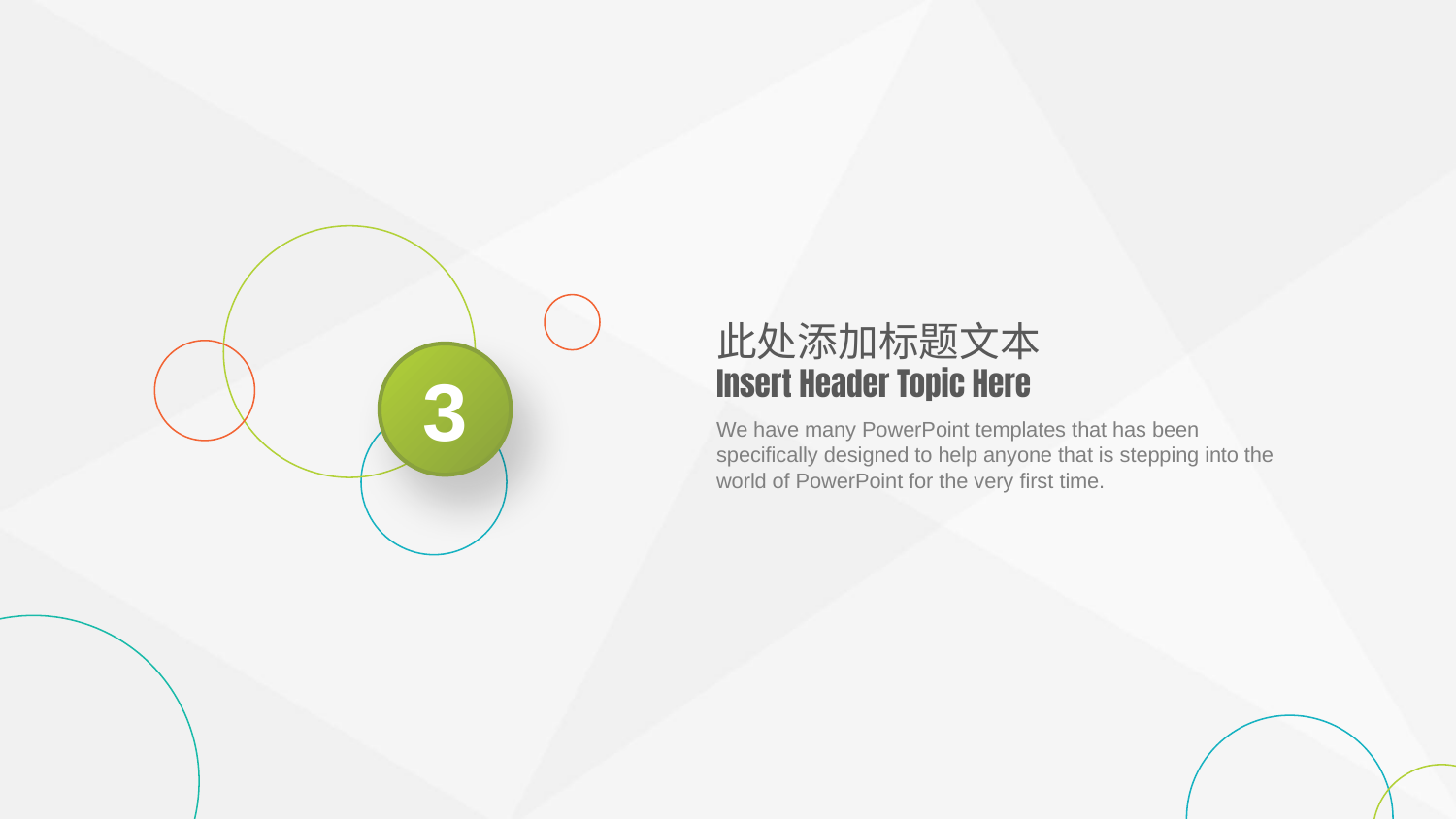

此处添加标题文本
Insert Header Topic Here

3
We have many PowerPoint templates that has been specifically designed to help anyone that is stepping into the world of PowerPoint for the very first time.